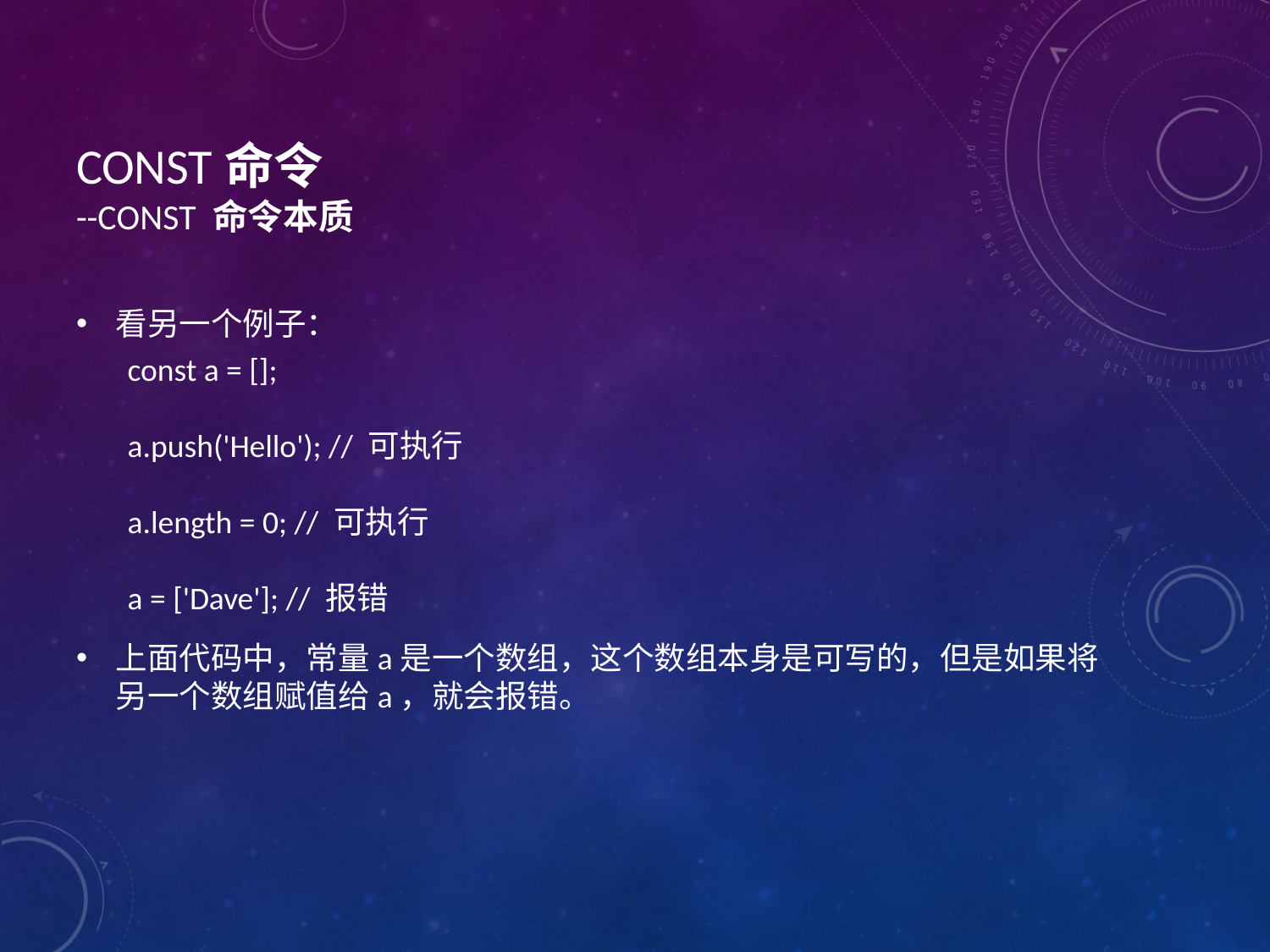

# const命令 --Const 命令本质
看另一个例子：

上面代码中，常量a是一个数组，这个数组本身是可写的，但是如果将另一个数组赋值给a，就会报错。
const a = [];

a.push('Hello'); // 可执行

a.length = 0; // 可执行

a = ['Dave']; // 报错